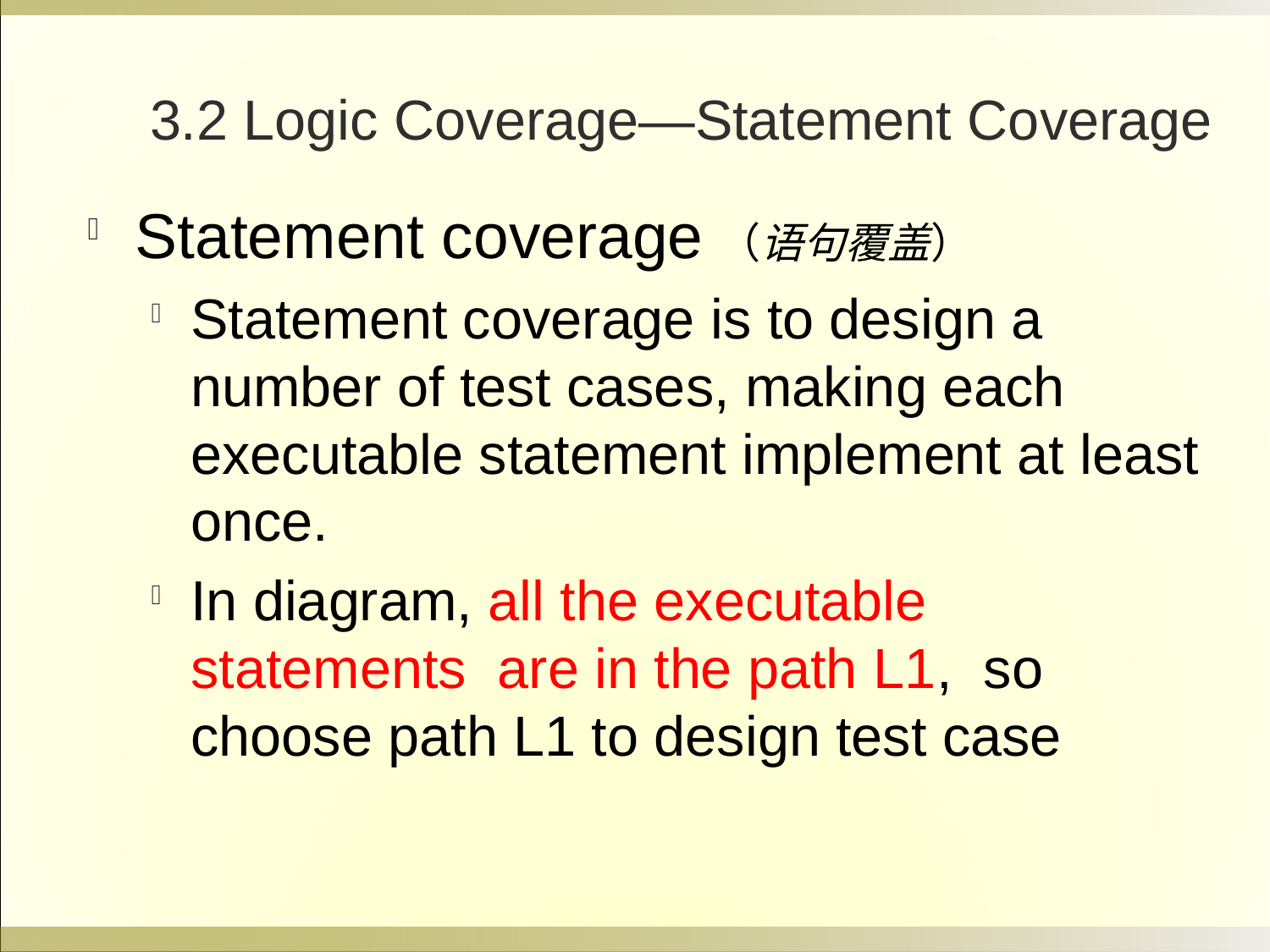

3.2 Logic Coverage—Statement Coverage
Statement coverage（语句覆盖）
Statement coverage is to design a number of test cases, making each executable statement implement at least once.
In diagram, all the executable statements  are in the path L1,  so choose path L1 to design test case